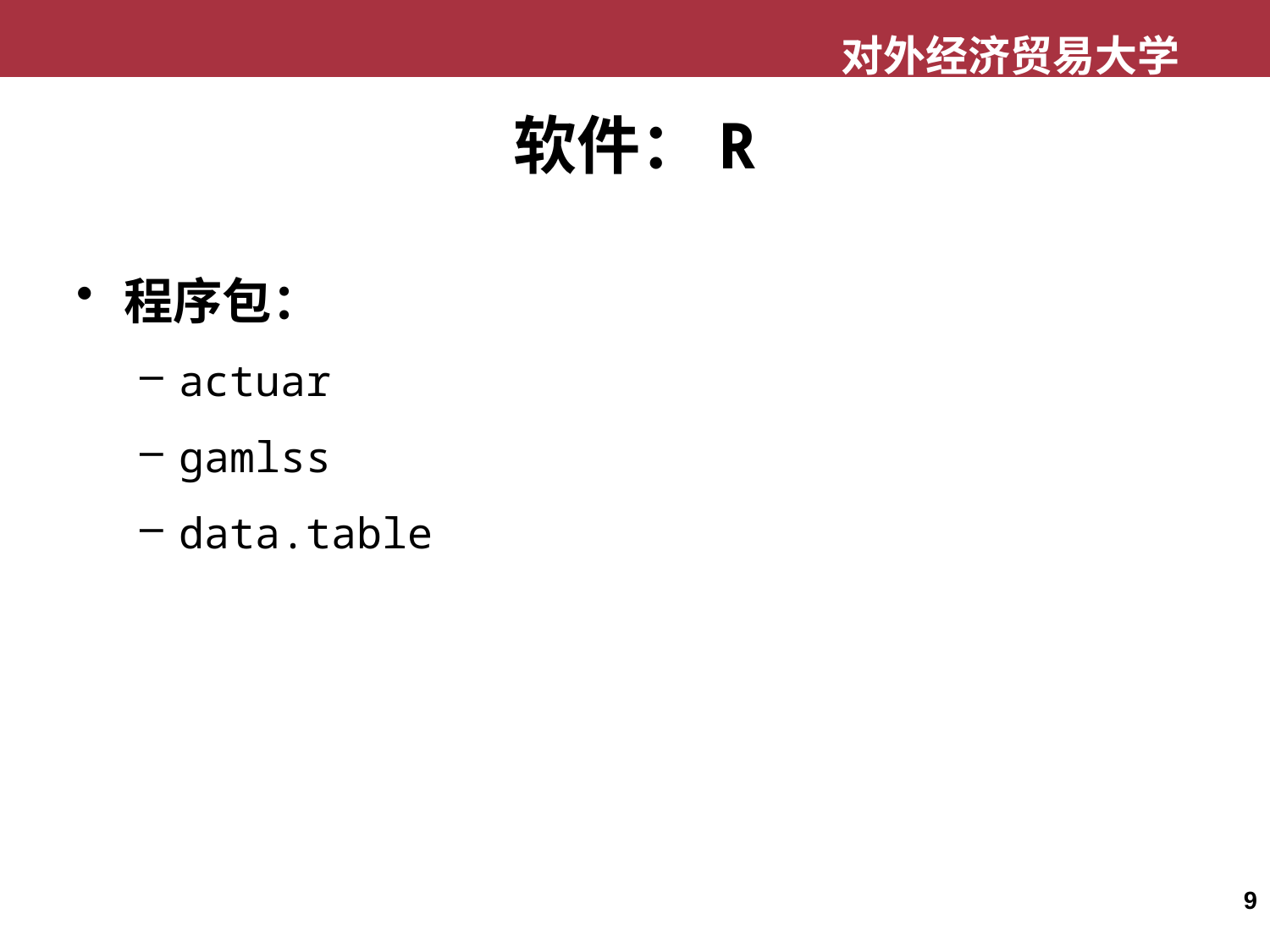

# 软件：R
程序包：
actuar
gamlss
data.table

9